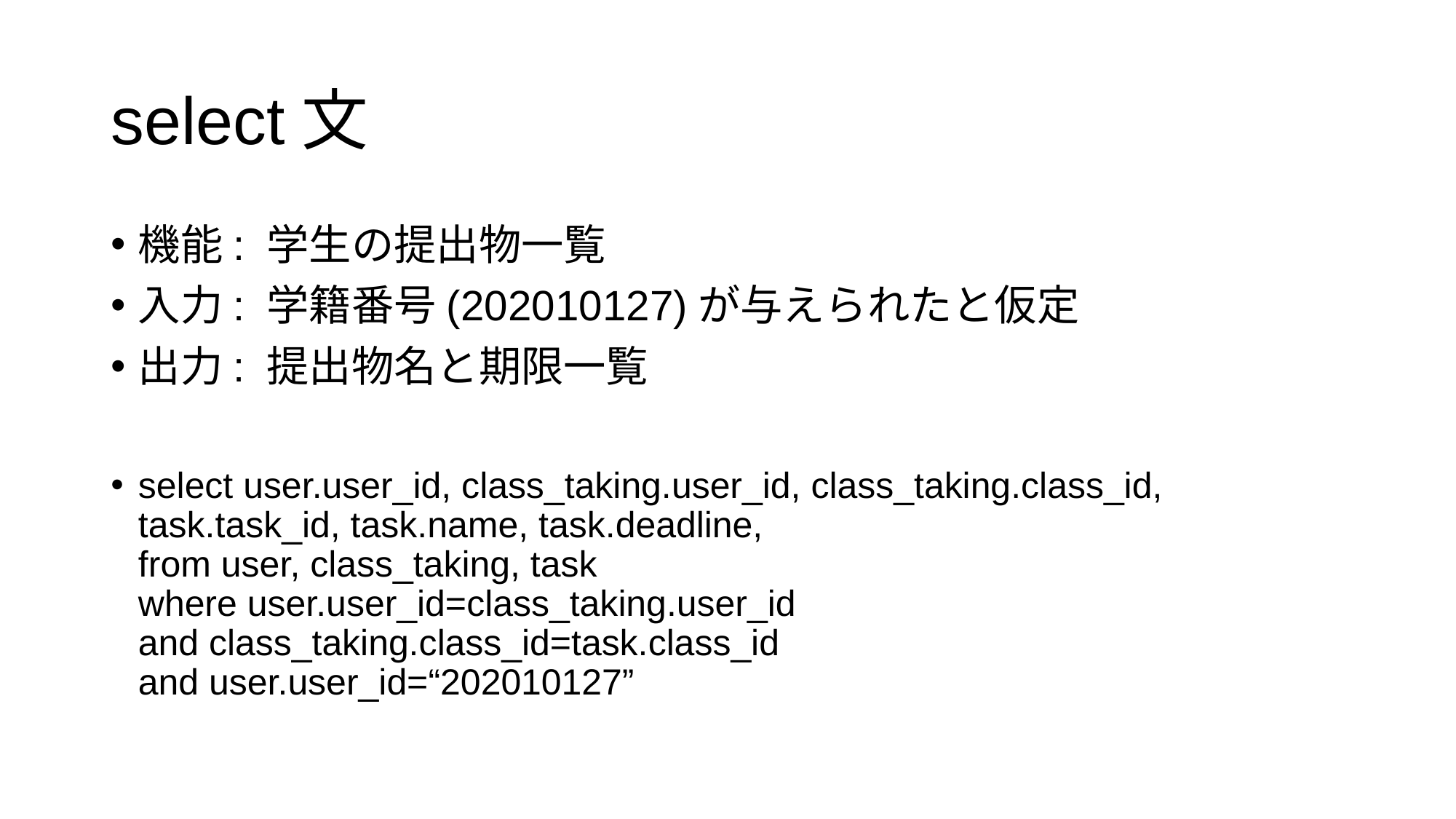

# select文
機能: 学生の提出物一覧
入力: 学籍番号(202010127)が与えられたと仮定
出力: 提出物名と期限一覧

select user.user_id, class_taking.user_id, class_taking.class_id, task.task_id, task.name, task.deadline,
from user, class_taking, task
where user.user_id=class_taking.user_id
and class_taking.class_id=task.class_id
and user.user_id=“202010127”